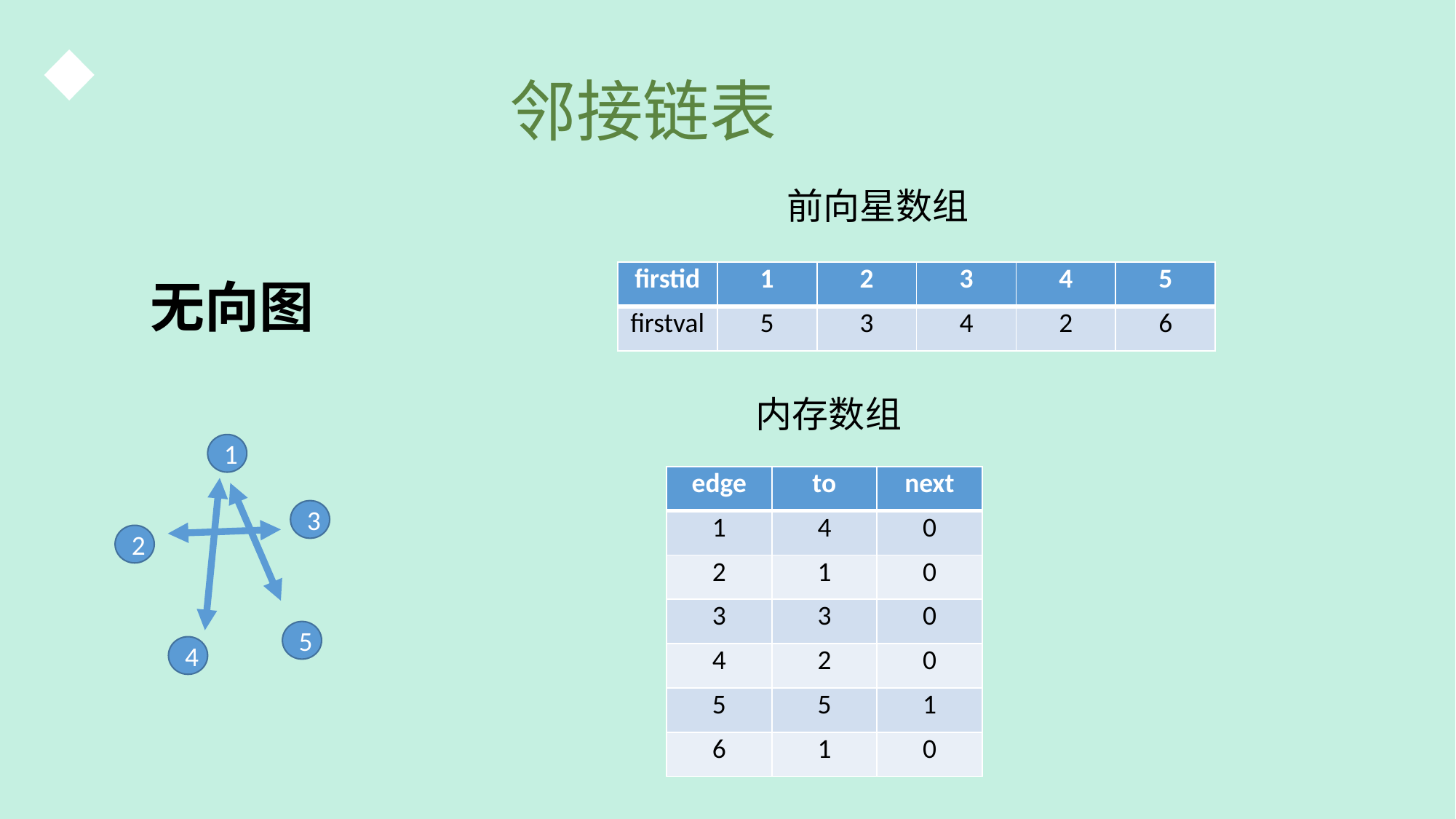

邻接链表
前向星数组
| firstid | 1 | 2 | 3 | 4 | 5 |
| --- | --- | --- | --- | --- | --- |
| firstval | 5 | 3 | 4 | 2 | 6 |
无向图
内存数组
1
| edge | to | next |
| --- | --- | --- |
| 1 | 4 | 0 |
| 2 | 1 | 0 |
| 3 | 3 | 0 |
| 4 | 2 | 0 |
| 5 | 5 | 1 |
| 6 | 1 | 0 |
3
2
5
4